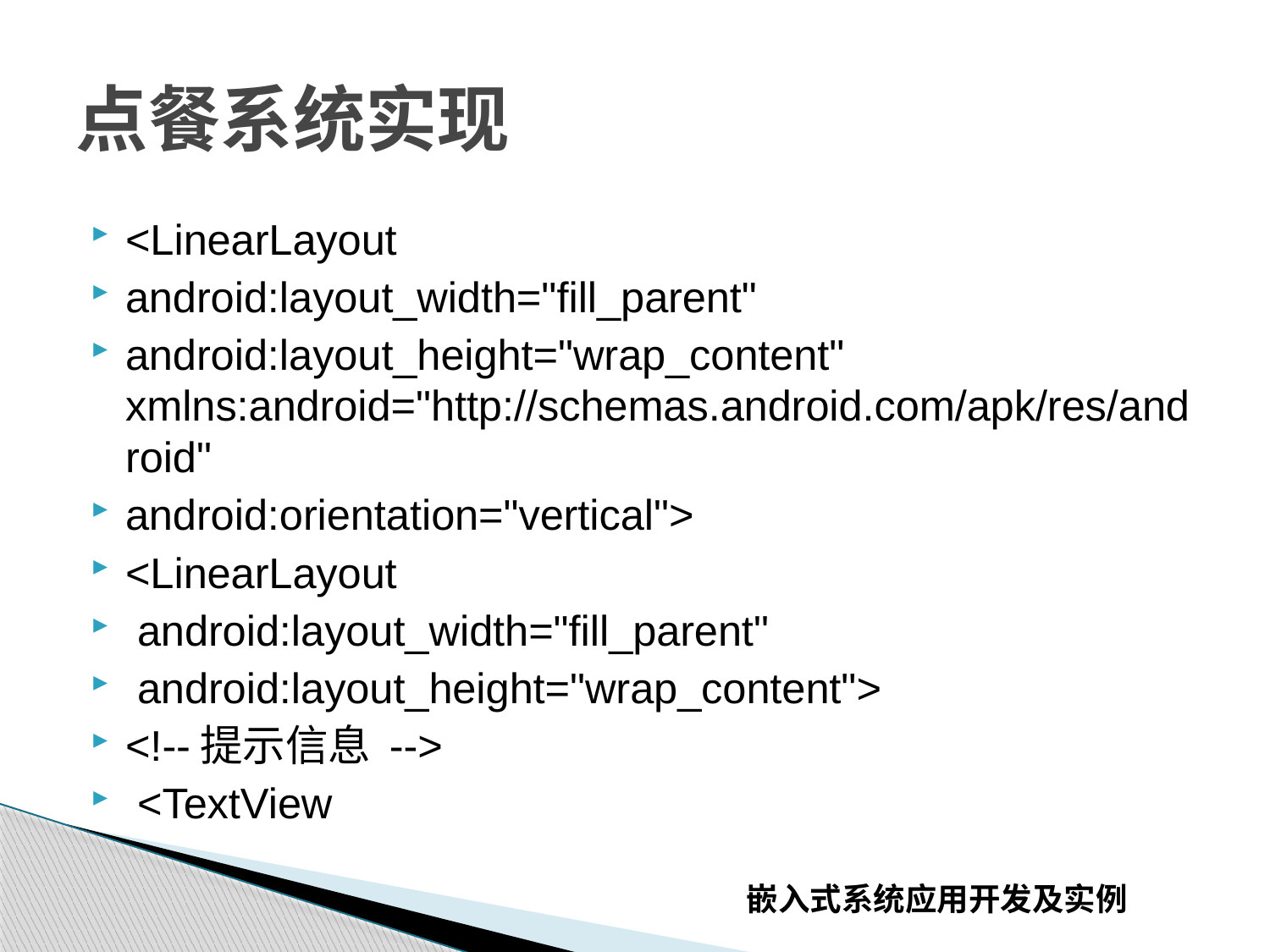

# 点餐系统实现
<LinearLayout
android:layout_width="fill_parent"
android:layout_height="wrap_content" xmlns:android="http://schemas.android.com/apk/res/android"
android:orientation="vertical">
<LinearLayout
 android:layout_width="fill_parent"
 android:layout_height="wrap_content">
<!--提示信息 -->
 <TextView

嵌入式系统应用开发及实例